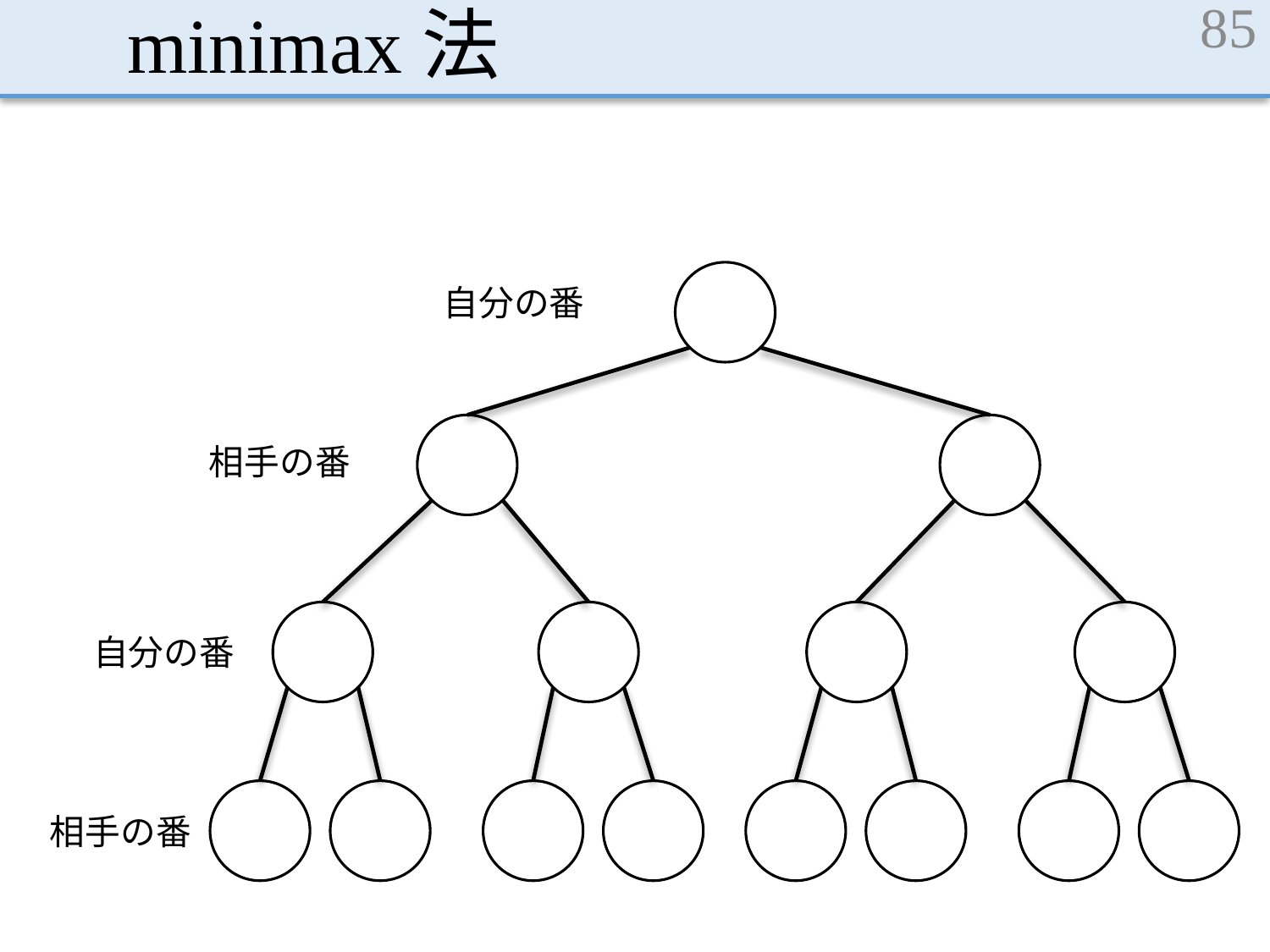

# minimax法
85

自分の番

相手の番

自分の番

相手の番